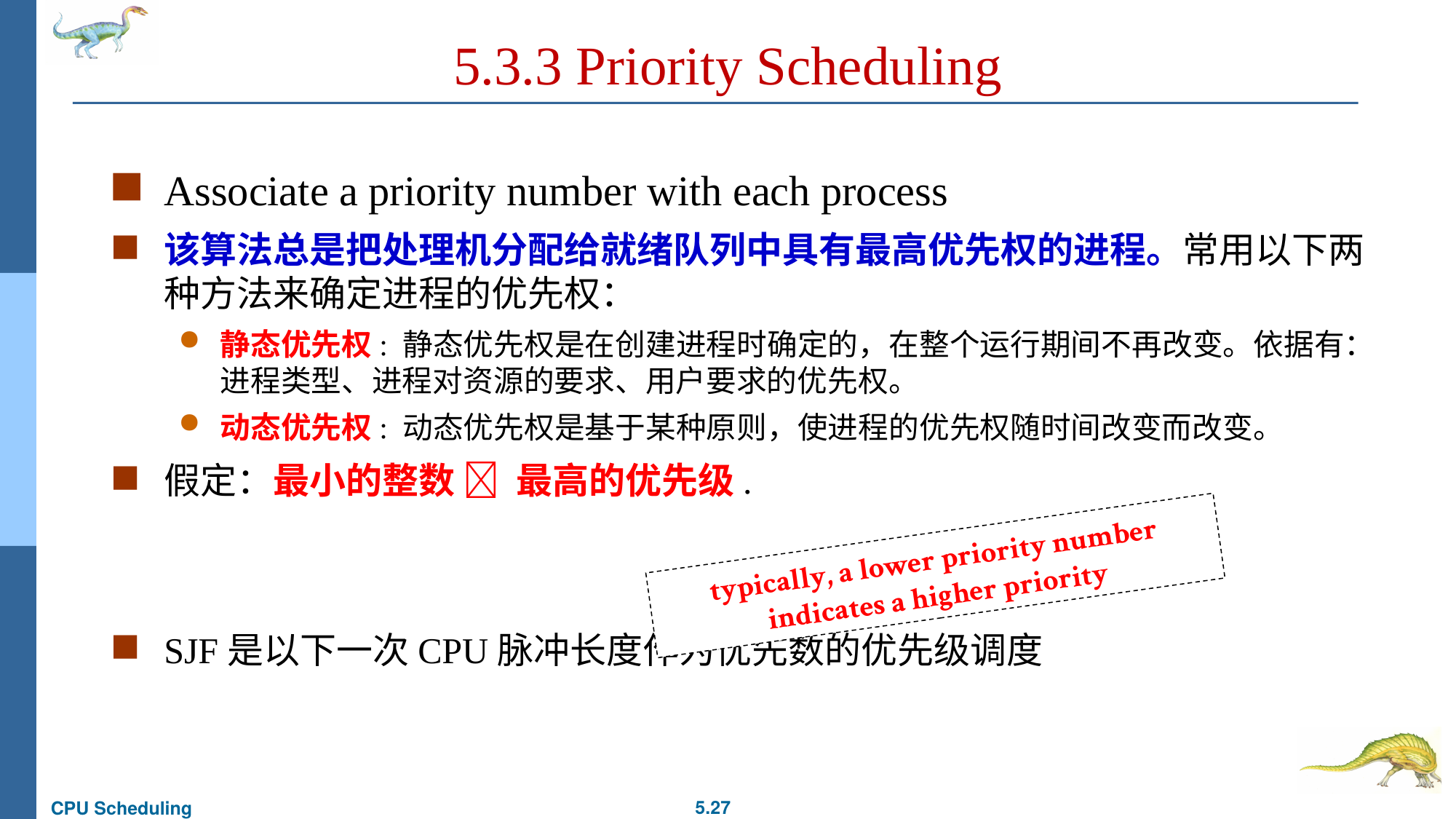

# 5.3.3 Priority Scheduling
Associate a priority number with each process
该算法总是把处理机分配给就绪队列中具有最高优先权的进程。常用以下两种方法来确定进程的优先权：
静态优先权: 静态优先权是在创建进程时确定的，在整个运行期间不再改变。依据有：进程类型、进程对资源的要求、用户要求的优先权。
动态优先权: 动态优先权是基于某种原则，使进程的优先权随时间改变而改变。
假定：最小的整数 ≡  最高的优先级.

SJF是以下一次CPU脉冲长度作为优先数的优先级调度

typically, a lower priority number
indicates a higher priority